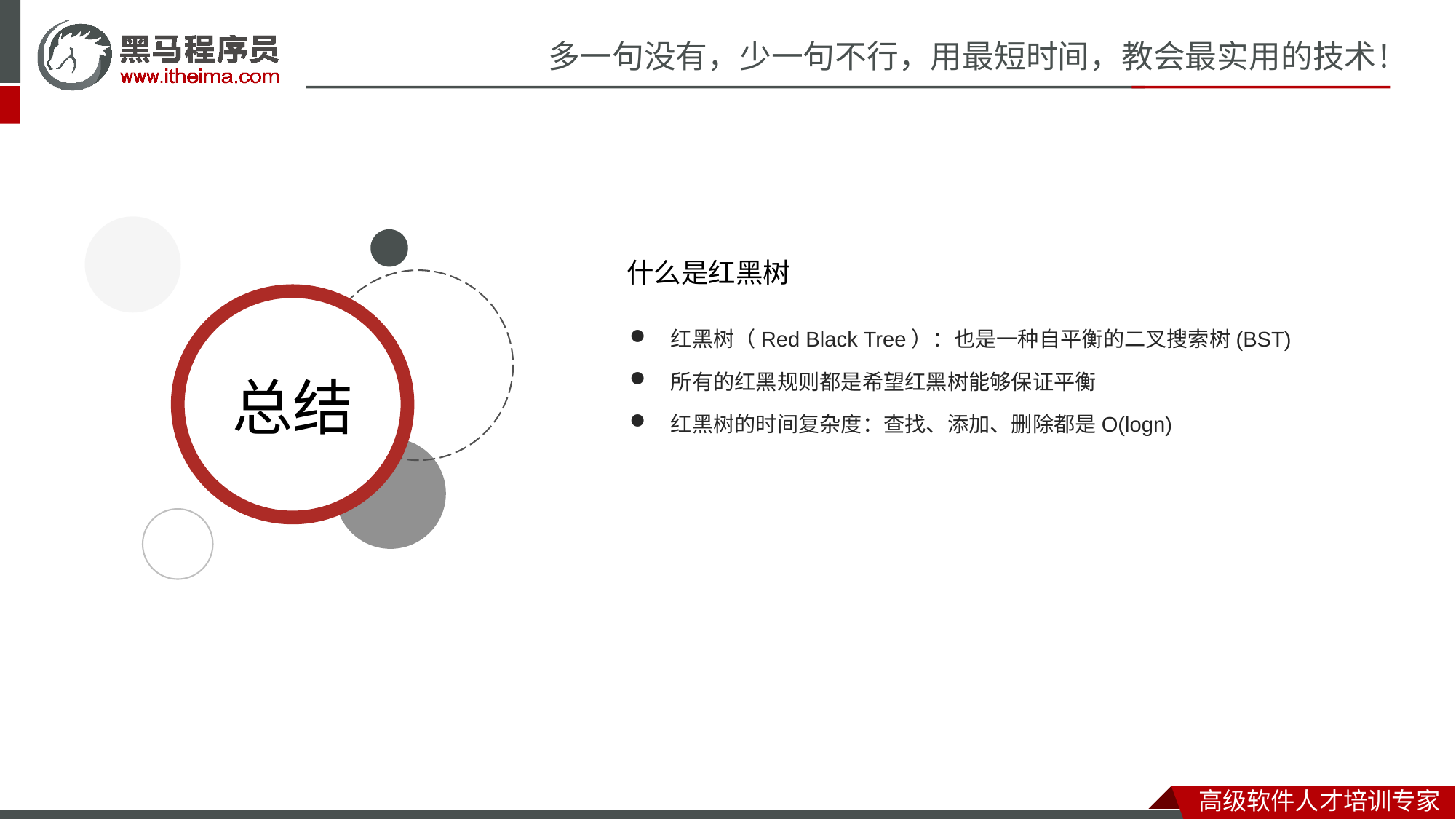

什么是红黑树
红黑树（Red Black Tree）：也是一种自平衡的二叉搜索树(BST)
所有的红黑规则都是希望红黑树能够保证平衡
红黑树的时间复杂度：查找、添加、删除都是O(logn)